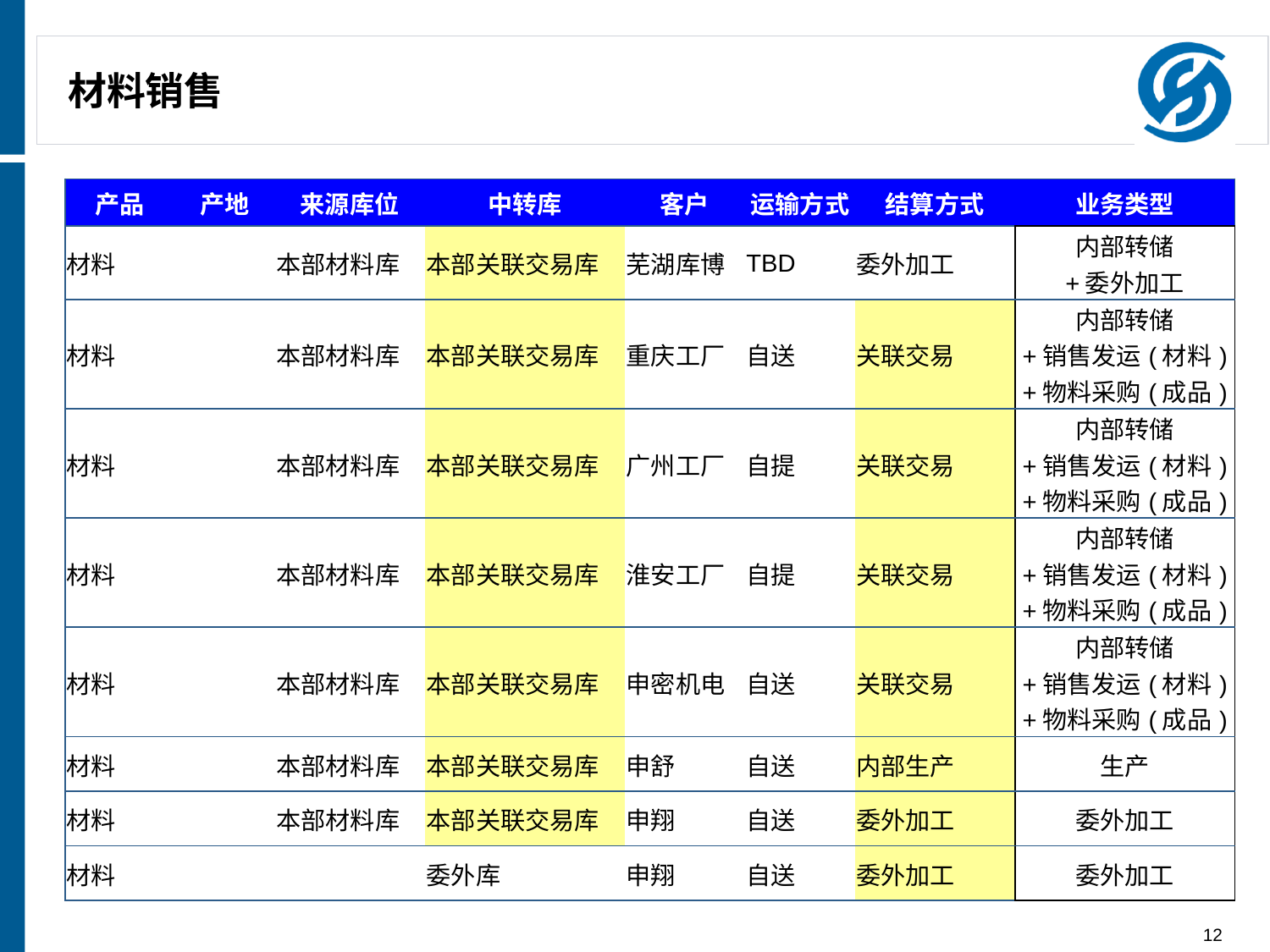

# 材料销售
| 产品 | 产地 | 来源库位 | 中转库 | 客户 | 运输方式 | 结算方式 | 业务类型 |
| --- | --- | --- | --- | --- | --- | --- | --- |
| 材料 |  | 本部材料库 | 本部关联交易库 | 芜湖库博 | TBD | 委外加工 | 内部转储 +委外加工 |
| 材料 |  | 本部材料库 | 本部关联交易库 | 重庆工厂 | 自送 | 关联交易 | 内部转储 +销售发运(材料) +物料采购(成品) |
| 材料 |  | 本部材料库 | 本部关联交易库 | 广州工厂 | 自提 | 关联交易 | 内部转储 +销售发运(材料) +物料采购(成品) |
| 材料 |  | 本部材料库 | 本部关联交易库 | 淮安工厂 | 自提 | 关联交易 | 内部转储 +销售发运(材料) +物料采购(成品) |
| 材料 |  | 本部材料库 | 本部关联交易库 | 申密机电 | 自送 | 关联交易 | 内部转储 +销售发运(材料) +物料采购(成品) |
| 材料 |  | 本部材料库 | 本部关联交易库 | 申舒 | 自送 | 内部生产 | 生产 |
| 材料 |  | 本部材料库 | 本部关联交易库 | 申翔 | 自送 | 委外加工 | 委外加工 |
| 材料 |  |  | 委外库 | 申翔 | 自送 | 委外加工 | 委外加工 |
12